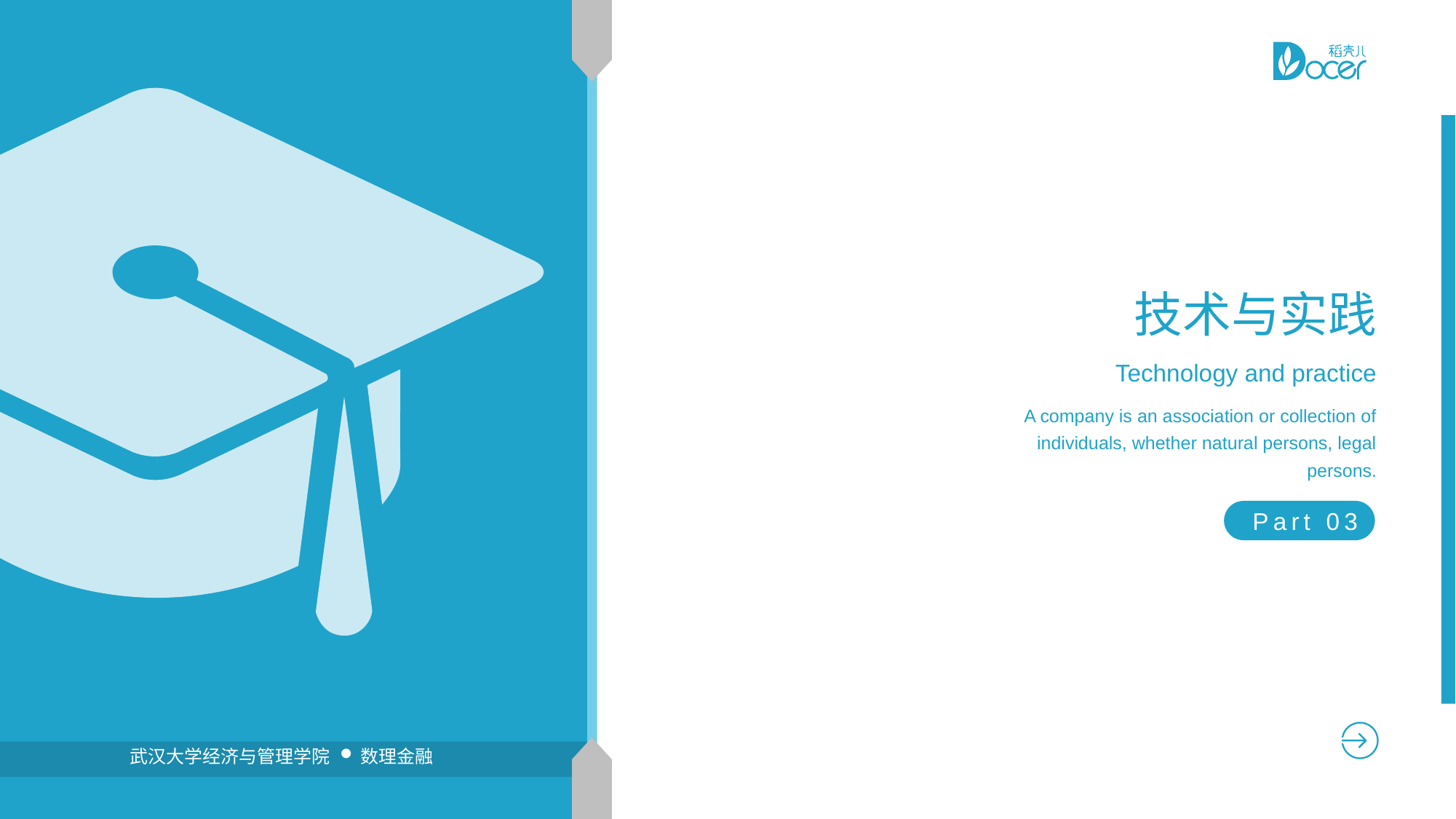

技术与实践
Technology and practice
A company is an association or collection of individuals, whether natural persons, legal persons.
Part 03

武汉大学经济与管理学院
数理金融